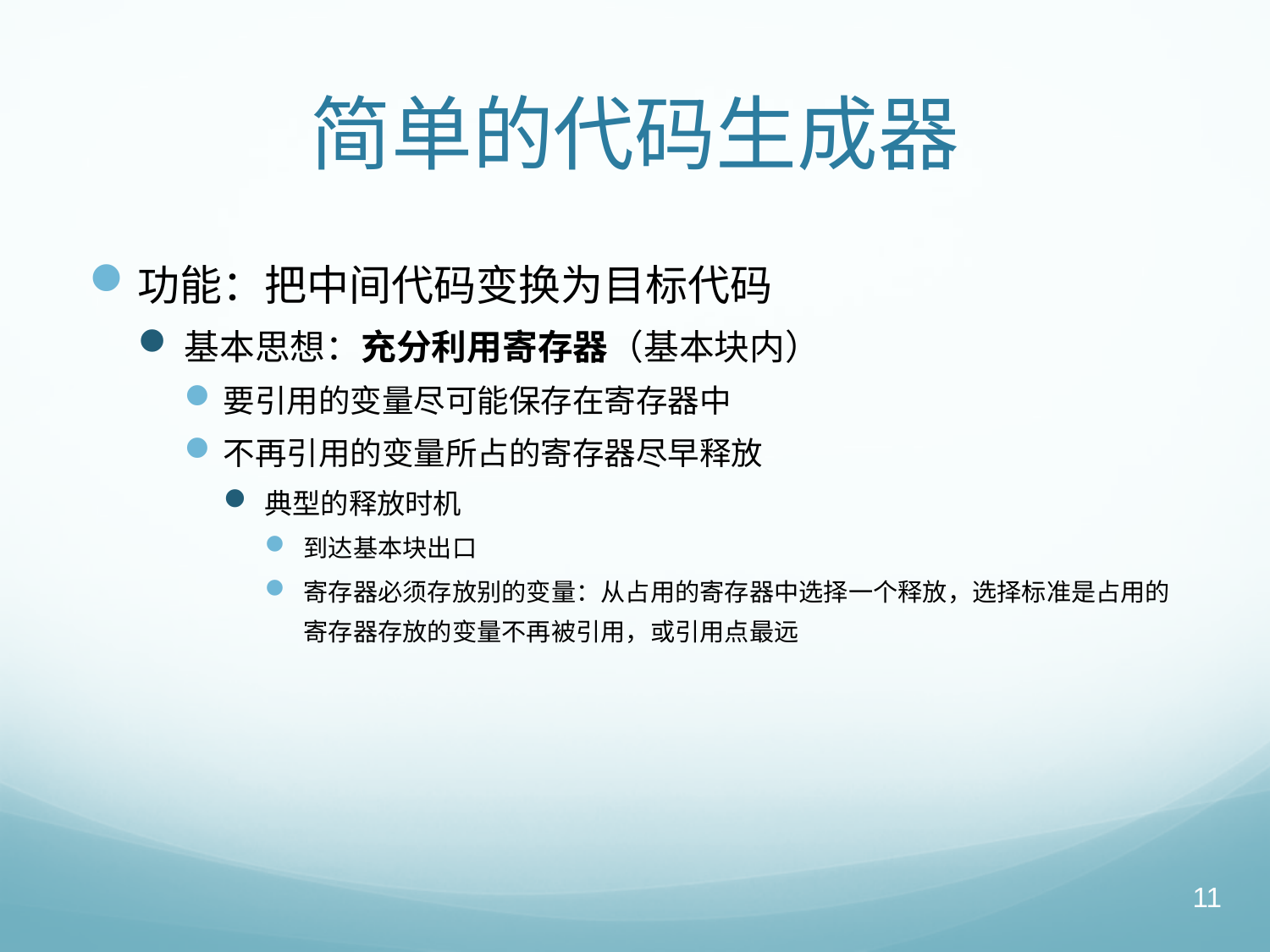

# 简单的代码生成器
功能：把中间代码变换为目标代码
基本思想：充分利用寄存器（基本块内）
要引用的变量尽可能保存在寄存器中
不再引用的变量所占的寄存器尽早释放
典型的释放时机
到达基本块出口
寄存器必须存放别的变量：从占用的寄存器中选择一个释放，选择标准是占用的寄存器存放的变量不再被引用，或引用点最远
11